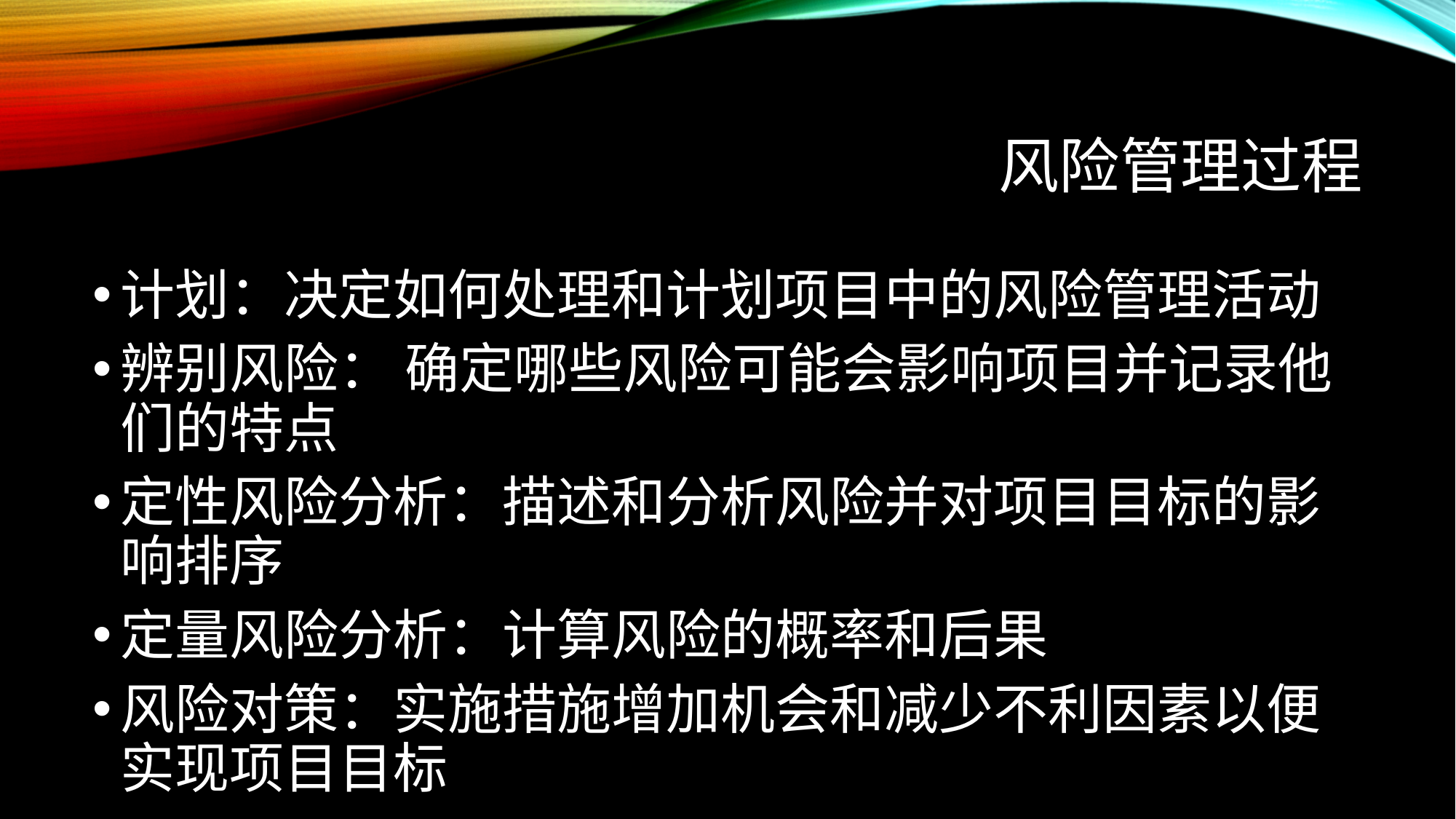

# 风险管理过程
计划：决定如何处理和计划项目中的风险管理活动
辨别风险： 确定哪些风险可能会影响项目并记录他们的特点
定性风险分析：描述和分析风险并对项目目标的影响排序
定量风险分析：计算风险的概率和后果
风险对策：实施措施增加机会和减少不利因素以便实现项目目标